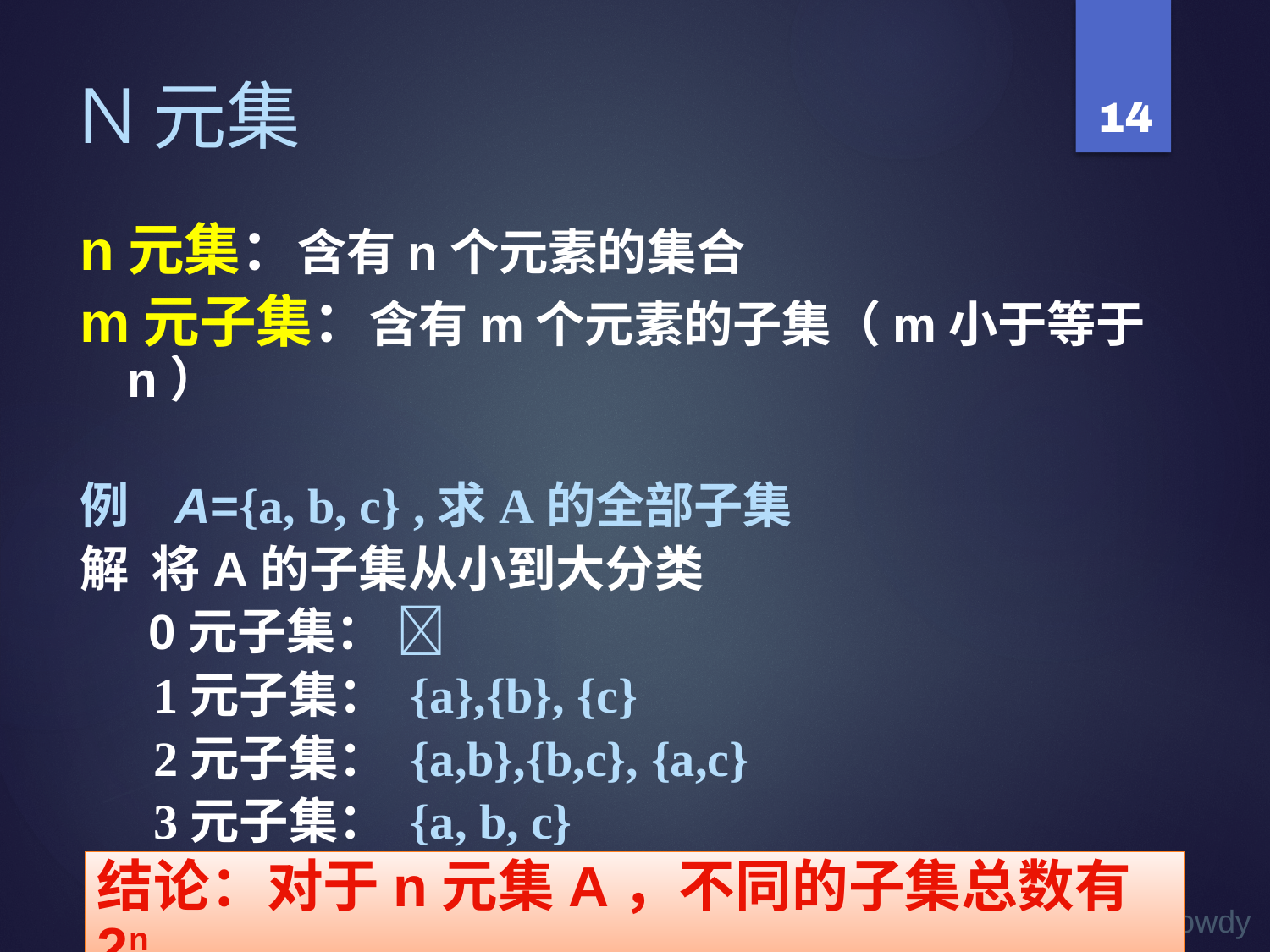

14
# N元集
n元集：含有n个元素的集合
m元子集：含有m个元素的子集（m小于等于n）

例   A={a, b, c} ,求A的全部子集
解  将A的子集从小到大分类
     0元子集： ∅
      1元子集： {a},{b}, {c}
      2元子集： {a,b},{b,c}, {a,c}
      3元子集： {a, b, c}

结论：对于n元集A，不同的子集总数有2n